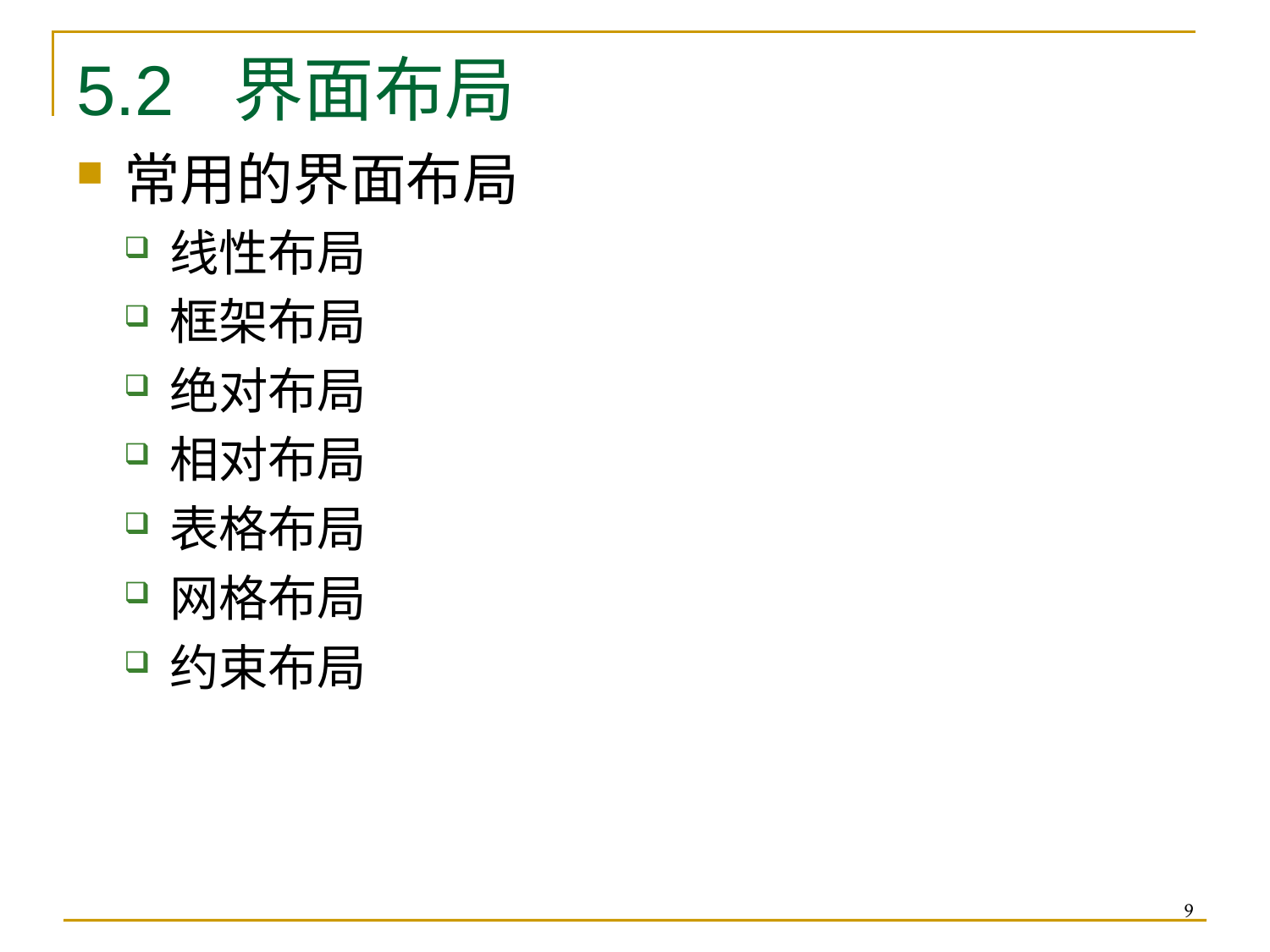

# 5.2 界面布局
常用的界面布局
线性布局
框架布局
绝对布局
相对布局
表格布局
网格布局
约束布局

9